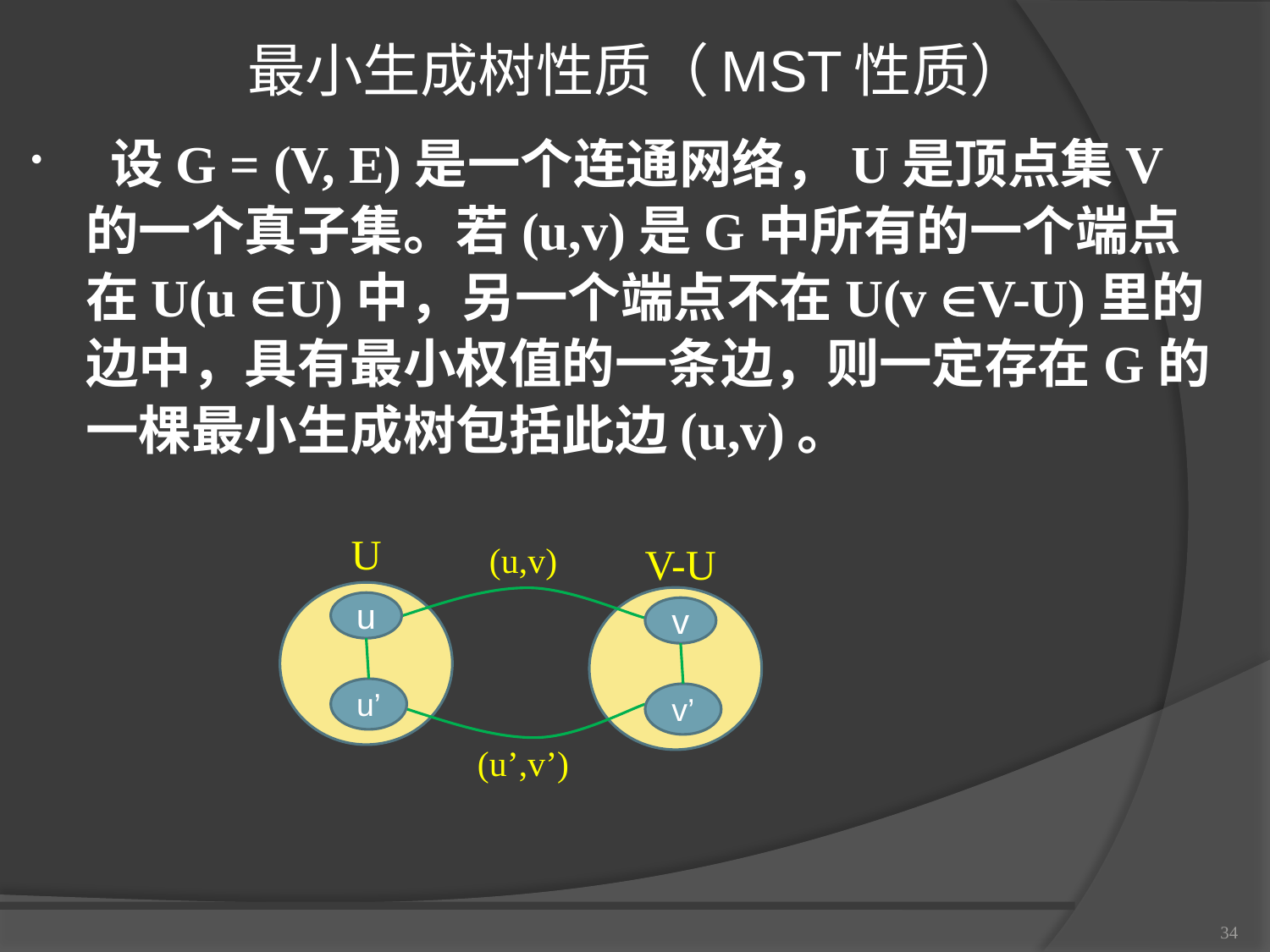

# 最小生成树性质（MST性质）
 设G = (V, E)是一个连通网络，U是顶点集V的一个真子集。若(u,v)是G中所有的一个端点在U(u ∈U)中，另一个端点不在U(v ∈V-U)里的边中，具有最小权值的一条边，则一定存在G的一棵最小生成树包括此边(u,v)。
U
(u,v)
V-U

u
v
u’
v’

(u’,v’)
34